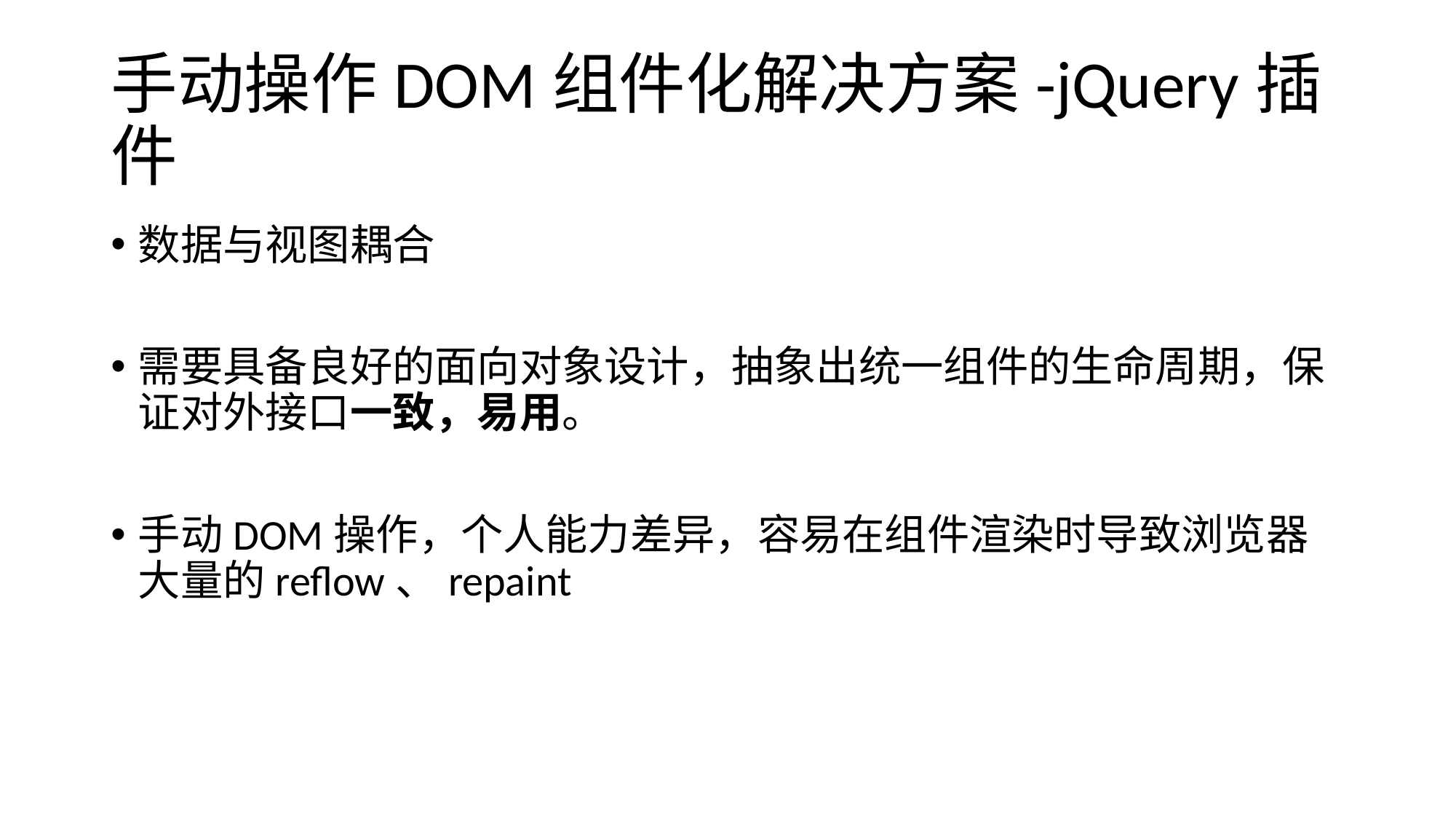

# 手动操作DOM组件化解决方案-jQuery插件
数据与视图耦合

需要具备良好的面向对象设计，抽象出统一组件的生命周期，保证对外接口一致，易用。

手动DOM操作，个人能力差异，容易在组件渲染时导致浏览器大量的reflow、repaint